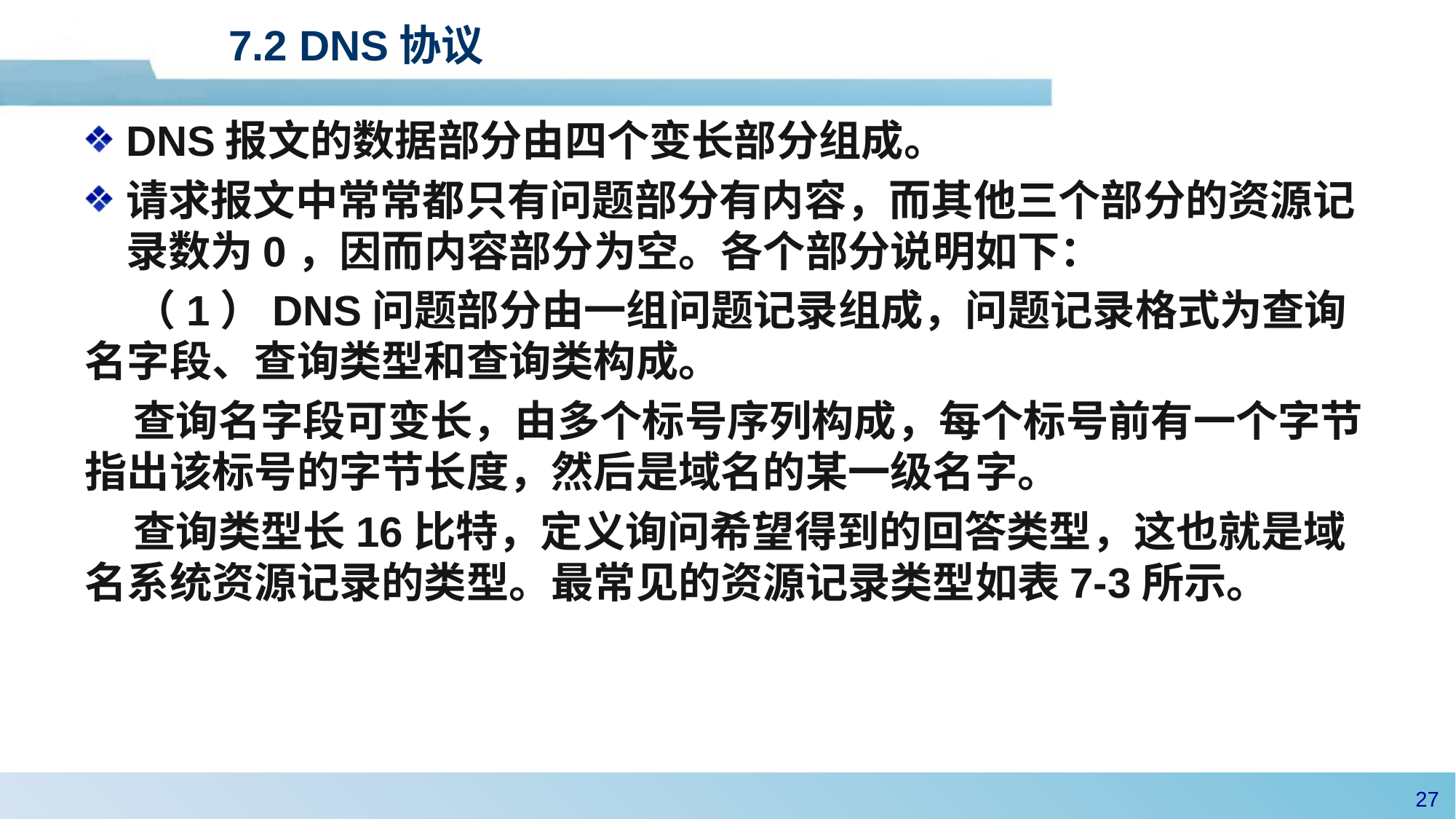

# 7.2 DNS协议
DNS报文的数据部分由四个变长部分组成。
请求报文中常常都只有问题部分有内容，而其他三个部分的资源记录数为0，因而内容部分为空。各个部分说明如下：
    （1）DNS问题部分由一组问题记录组成，问题记录格式为查询名字段、查询类型和查询类构成。
    查询名字段可变长，由多个标号序列构成，每个标号前有一个字节指出该标号的字节长度，然后是域名的某一级名字。
    查询类型长16比特，定义询问希望得到的回答类型，这也就是域名系统资源记录的类型。最常见的资源记录类型如表7-3所示。
27